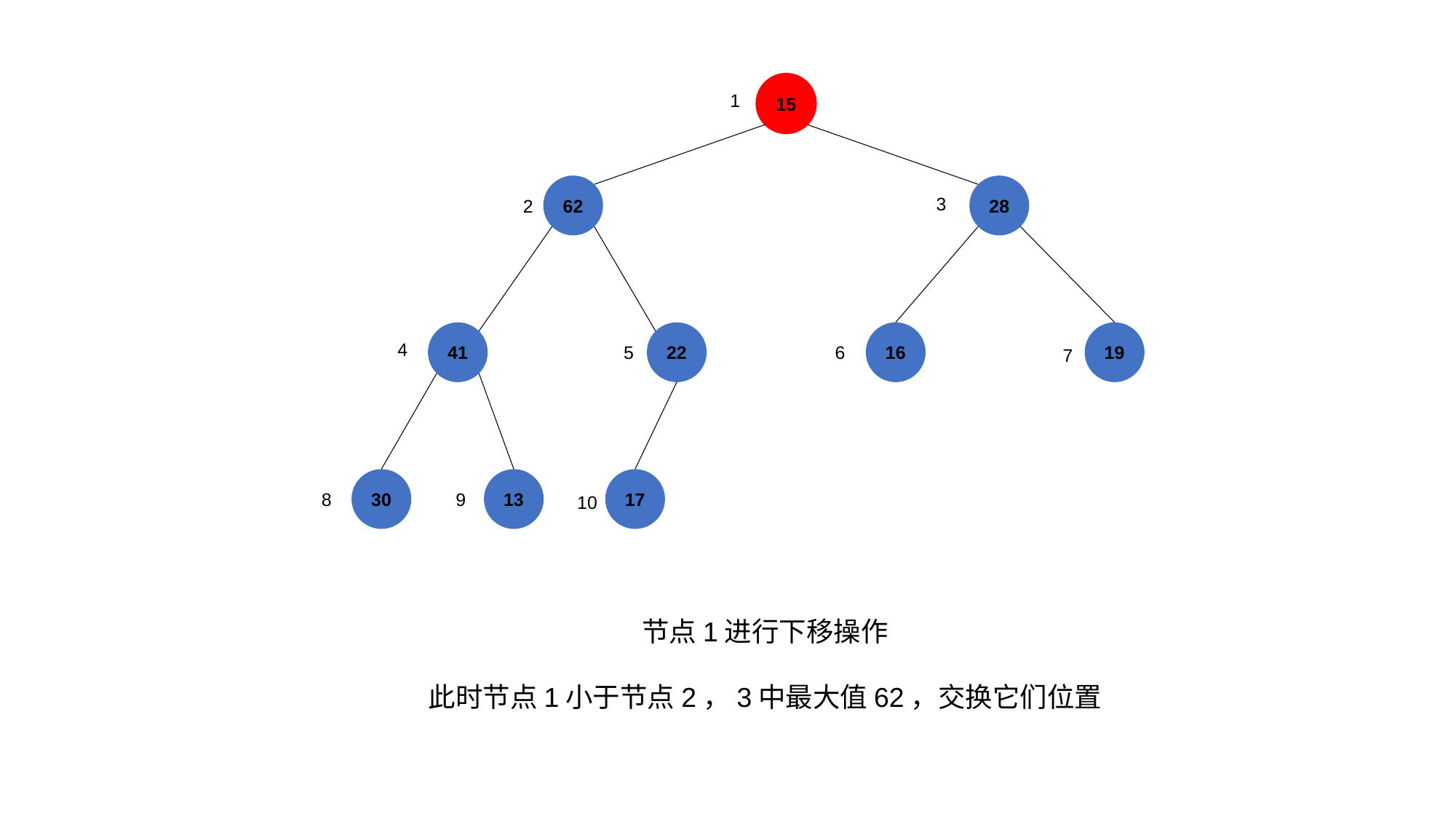

15
1
62
28
3
2
41
22
16
19
4
5
6
7
30
13
17
10
8
9
节点1进行下移操作

此时节点1小于节点2，3中最大值62，交换它们位置